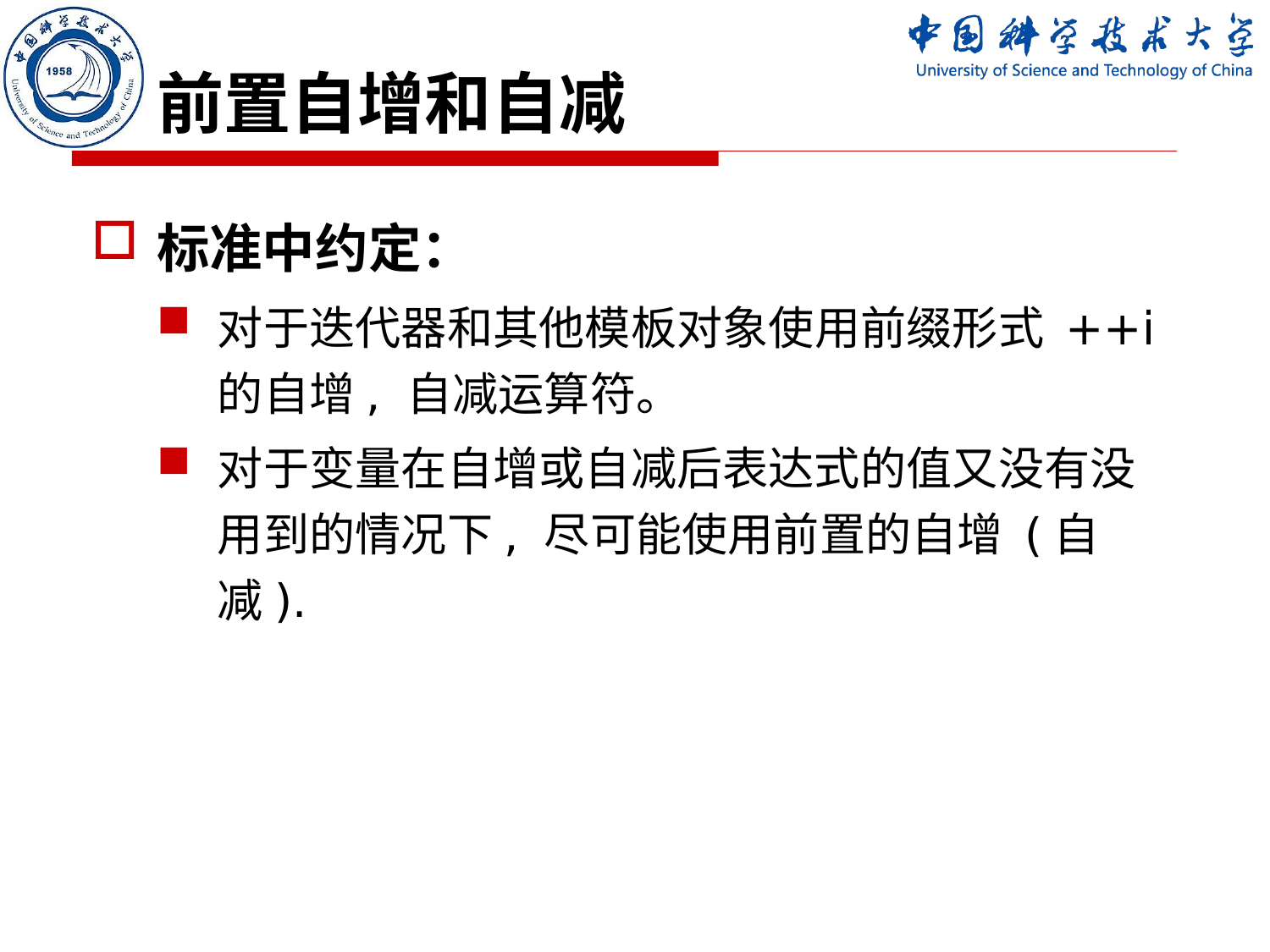

# 前置自增和自减
标准中约定：
对于迭代器和其他模板对象使用前缀形式 ++i 的自增, 自减运算符。
对于变量在自增或自减后表达式的值又没有没用到的情况下, 尽可能使用前置的自增 (自减).

36